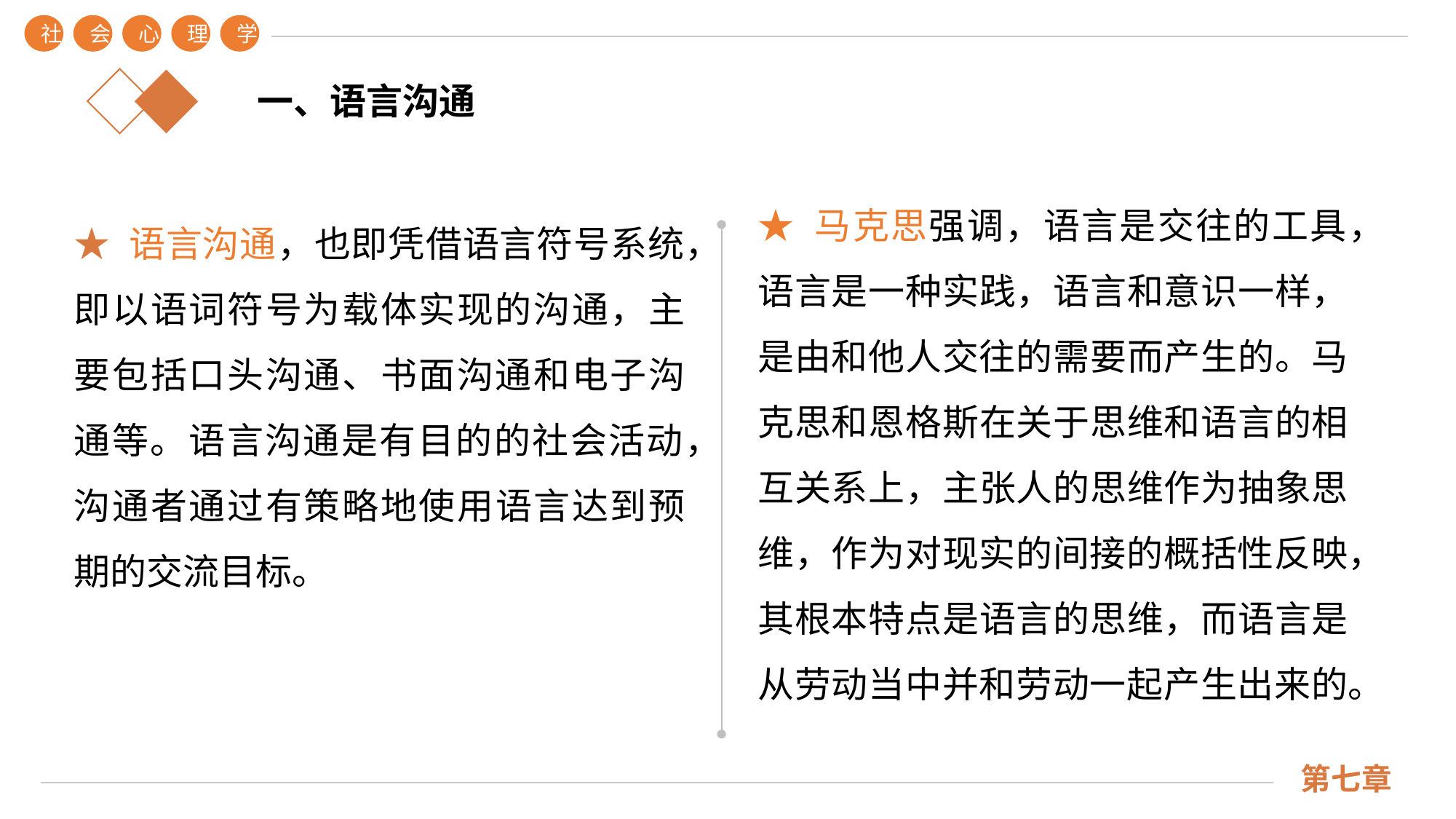

社
会
心
理
学
第七章

一、语言沟通
★ 马克思强调，语言是交往的工具，语言是一种实践，语言和意识一样，是由和他人交往的需要而产生的。马克思和恩格斯在关于思维和语言的相互关系上，主张人的思维作为抽象思维，作为对现实的间接的概括性反映，其根本特点是语言的思维，而语言是从劳动当中并和劳动一起产生出来的。
★ 语言沟通，也即凭借语言符号系统，即以语词符号为载体实现的沟通，主要包括口头沟通、书面沟通和电子沟通等。语言沟通是有目的的社会活动，沟通者通过有策略地使用语言达到预期的交流目标。